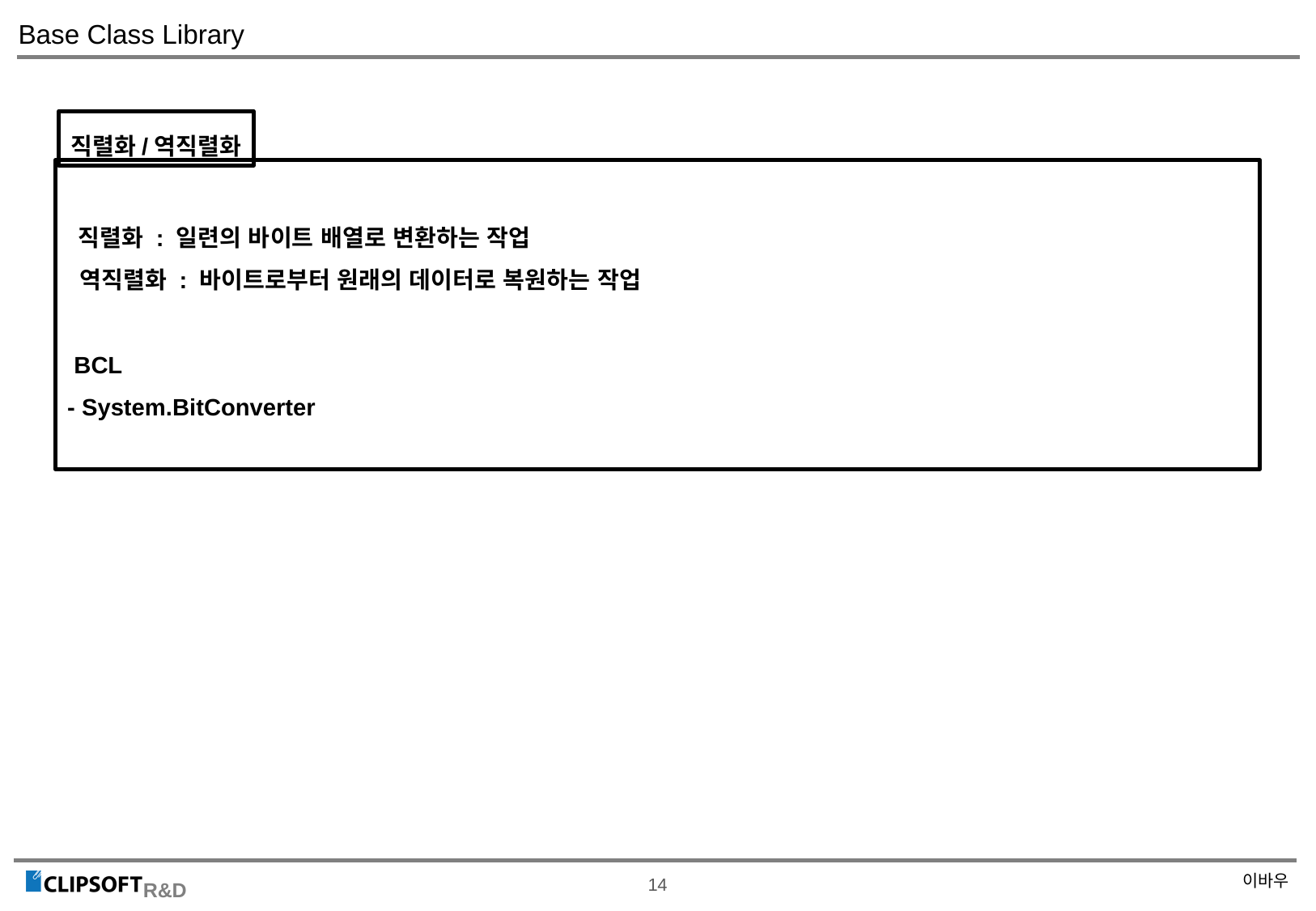

# Base Class Library
직렬화/역직렬화

 직렬화 : 일련의 바이트 배열로 변환하는 작업
 역직렬화 : 바이트로부터 원래의 데이터로 복원하는 작업

 BCL
- System.BitConverter

이바우